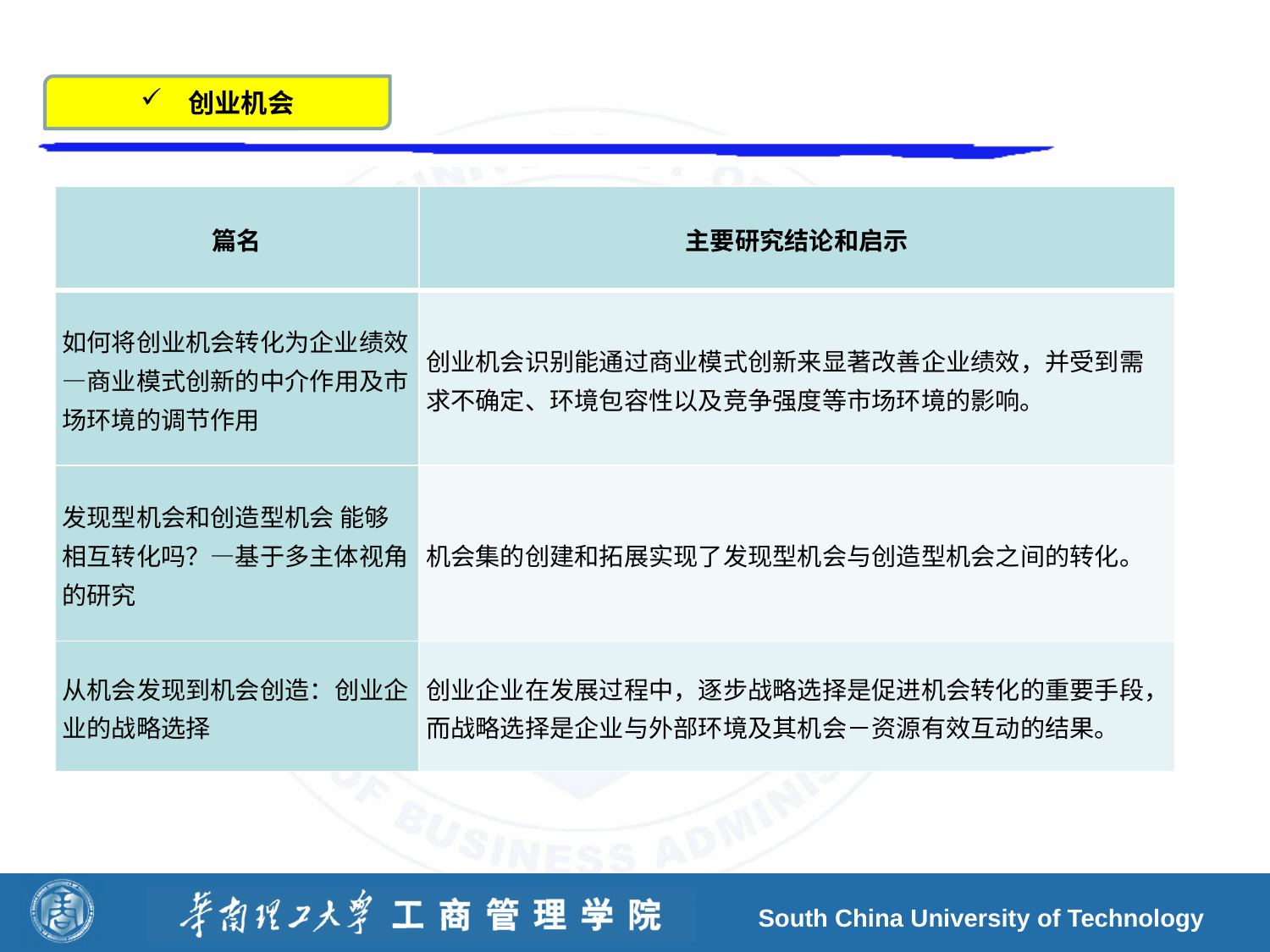

创业机会
| 篇名 | 主要研究结论和启示 |
| --- | --- |
| 如何将创业机会转化为企业绩效—商业模式创新的中介作用及市场环境的调节作用 | 创业机会识别能通过商业模式创新来显著改善企业绩效，并受到需求不确定、环境包容性以及竞争强度等市场环境的影响。 |
| 发现型机会和创造型机会 能够相互转化吗？—基于多主体视角的研究 | 机会集的创建和拓展实现了发现型机会与创造型机会之间的转化。 |
| 从机会发现到机会创造：创业企业的战略选择 | 创业企业在发展过程中，逐步战略选择是促进机会转化的重要手段，而战略选择是企业与外部环境及其机会－资源有效互动的结果。 |
South China University of Technology